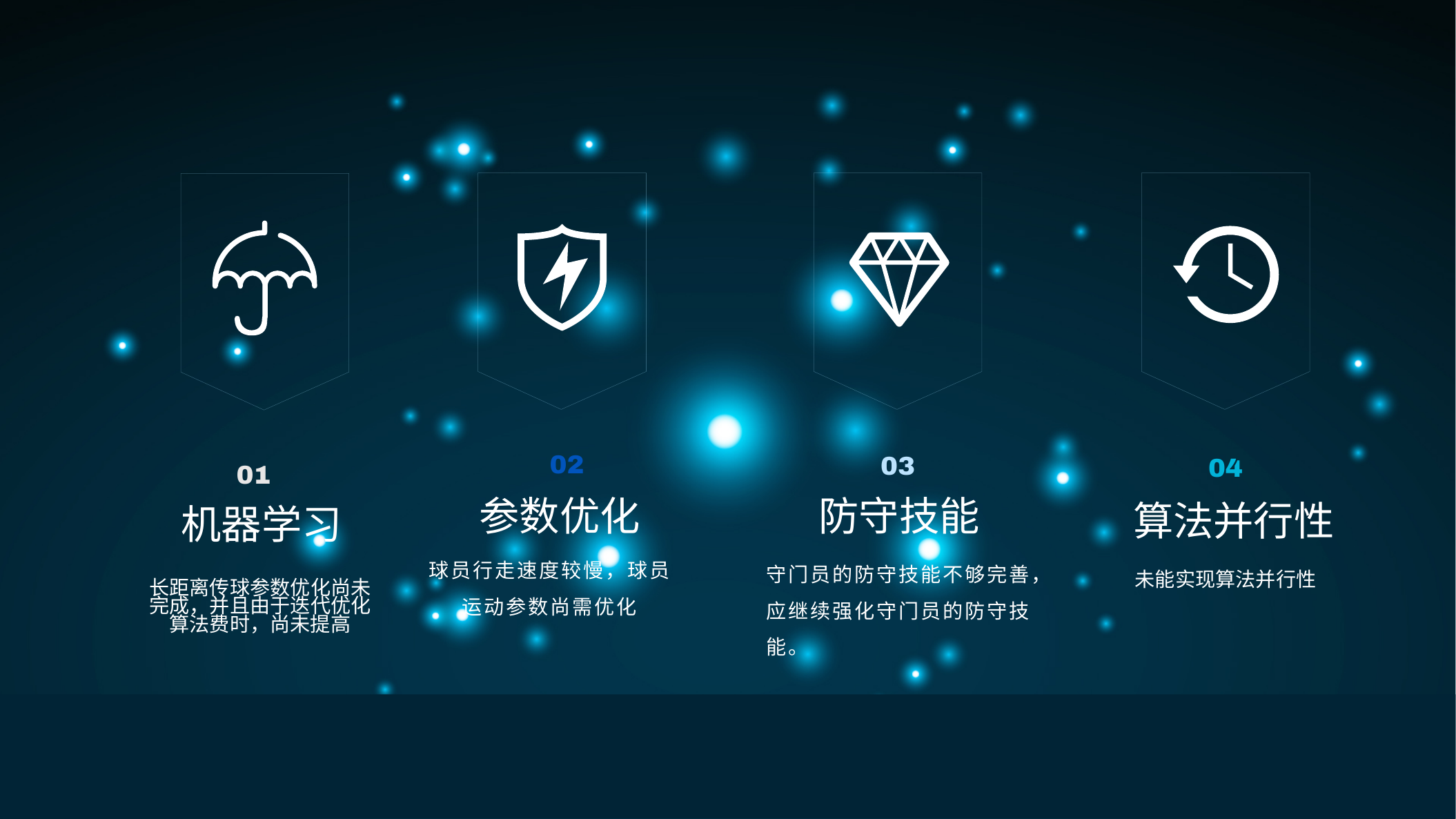

02
参数优化
球员行走速度较慢，球员
运动参数尚需优化

03
防守技能
守门员的防守技能不够完善，应继续强化守门员的防守技能。

04
算法并行性
未能实现算法并行性
01
机器学习
长距离传球参数优化尚未完成，并且由于迭代优化算法费时，尚未提高